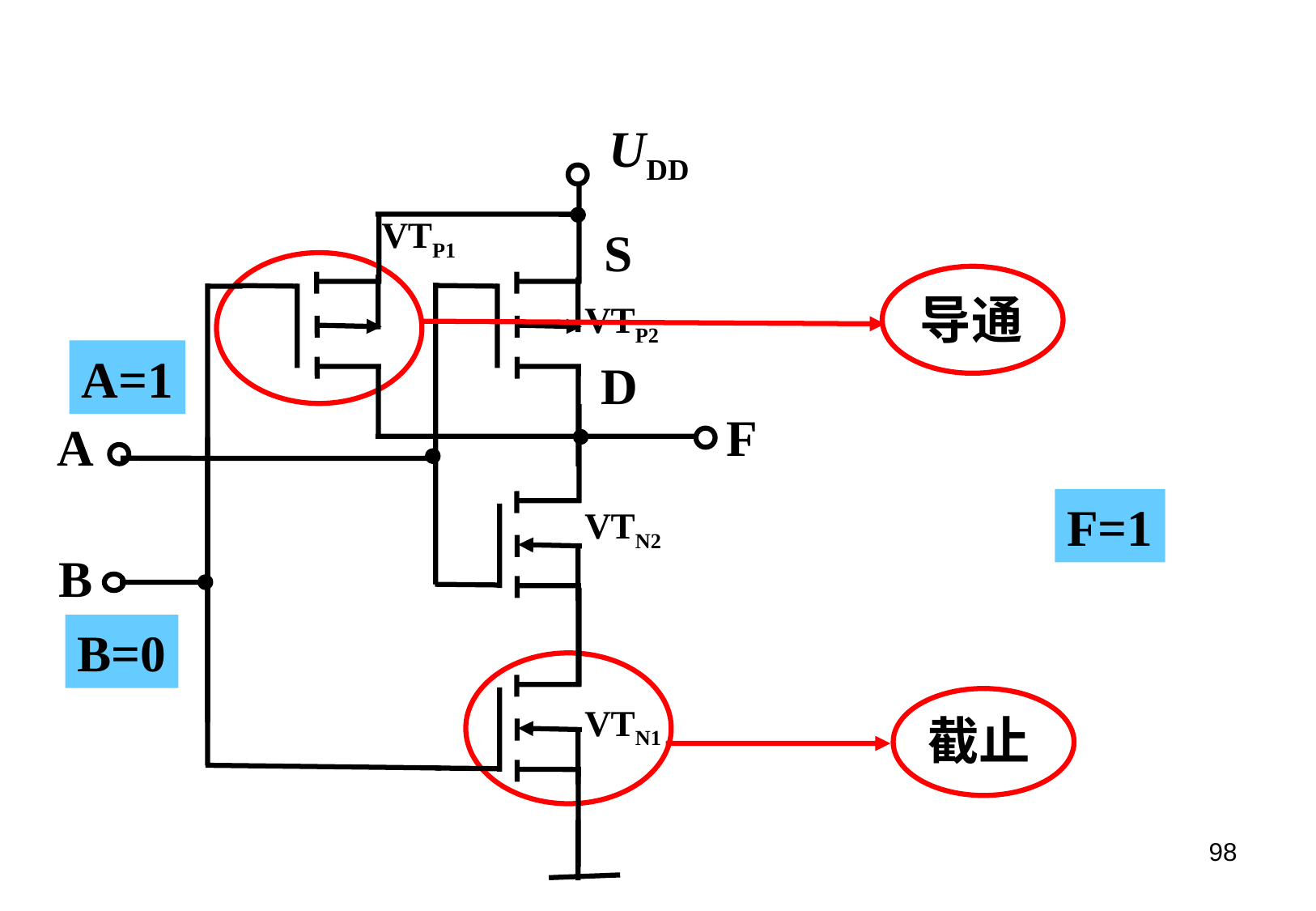

UDD

S

D

VTP1

VTP2

F

A

VTN2
B

VTN1

导通

A=1
F=1
B=0

截止

98